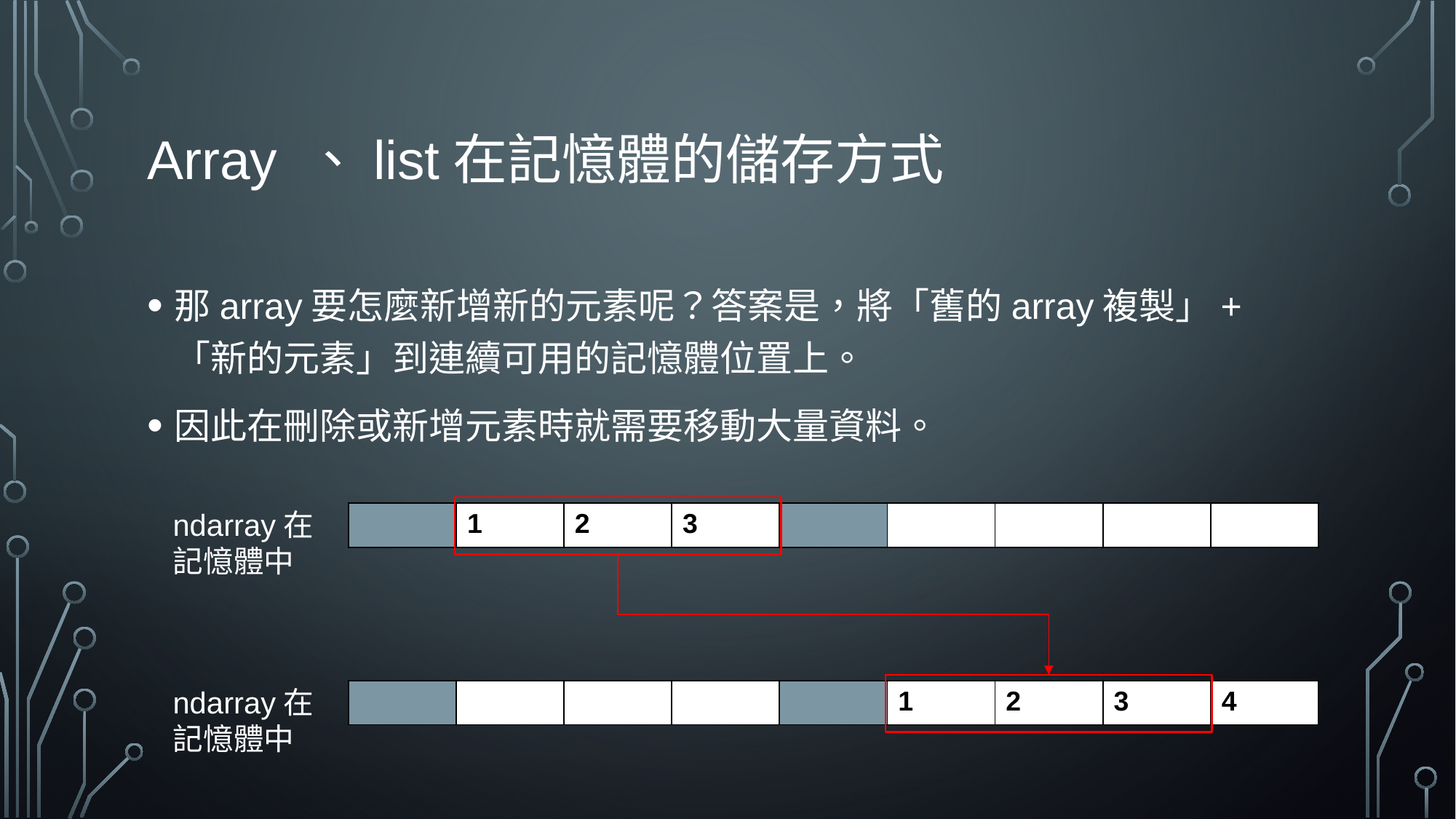

# Array 、list在記憶體的儲存方式
那array要怎麼新增新的元素呢？答案是，將「舊的array複製」+「新的元素」到連續可用的記憶體位置上。
因此在刪除或新增元素時就需要移動大量資料。

ndarray在記憶體中
|  | 1 | 2 | 3 |  |  |  |  |  |
| --- | --- | --- | --- | --- | --- | --- | --- | --- |

ndarray在記憶體中
|  |  |  |  |  | 1 | 2 | 3 | 4 |
| --- | --- | --- | --- | --- | --- | --- | --- | --- |